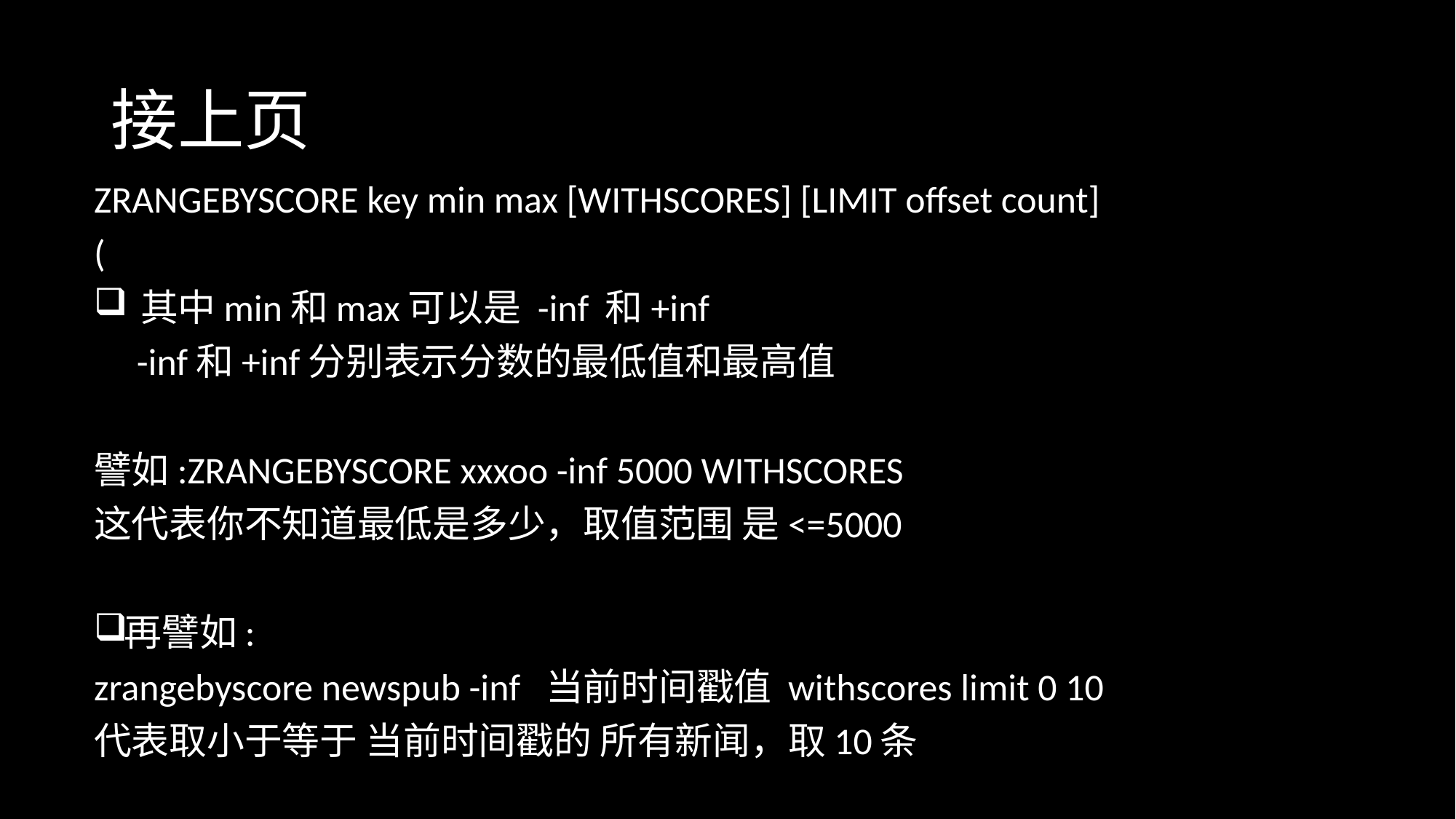

# 接上页
ZRANGEBYSCORE key min max [WITHSCORES] [LIMIT offset count]
(
 其中min和max可以是 -inf 和+inf
     -inf和+inf分别表示分数的最低值和最高值

譬如:ZRANGEBYSCORE xxxoo -inf 5000 WITHSCORES
这代表你不知道最低是多少，取值范围 是<=5000

再譬如:
zrangebyscore newspub -inf  当前时间戳值 withscores limit 0 10
代表取小于等于 当前时间戳的 所有新闻，取10条